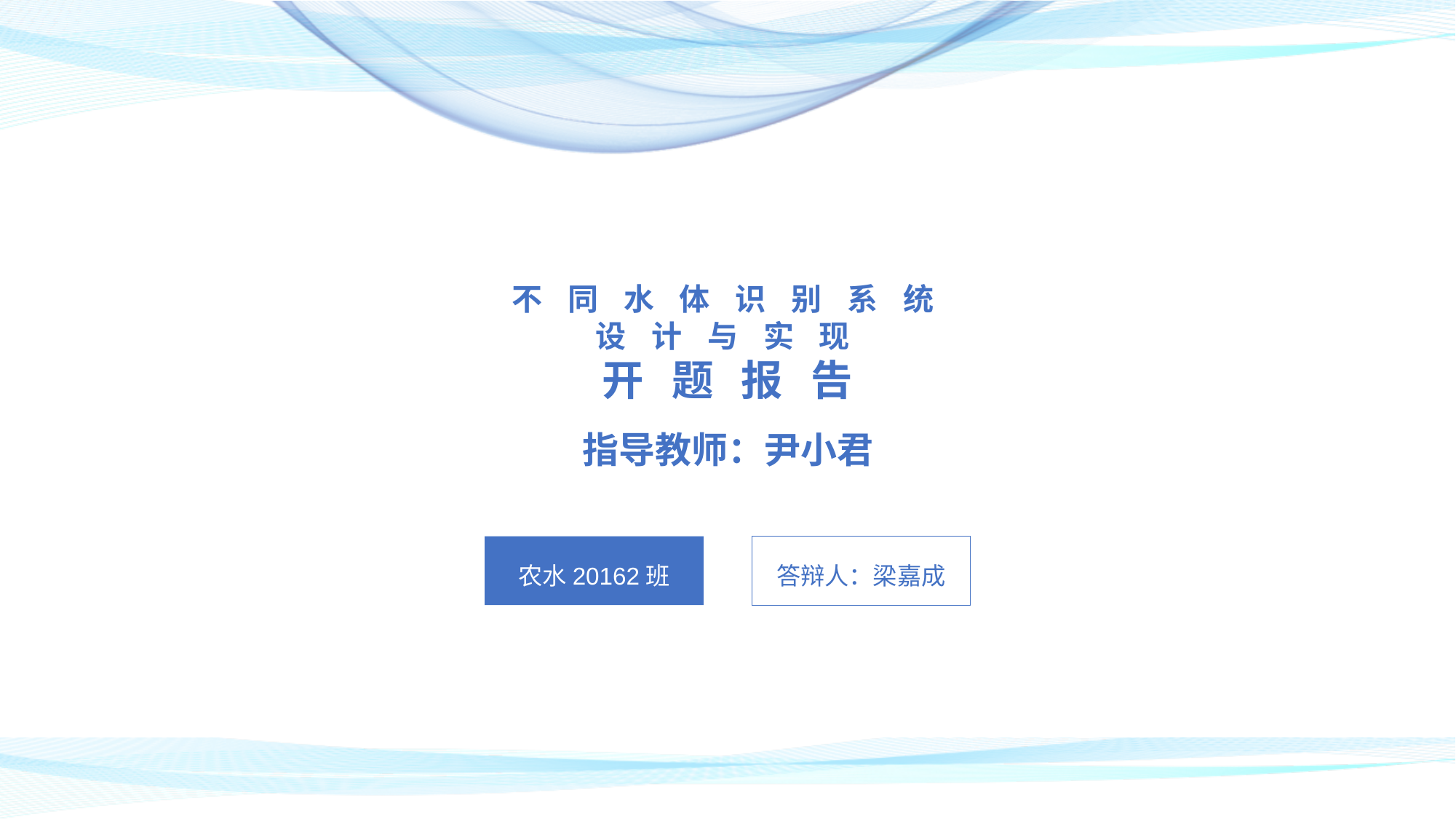

# 不 同 水 体 识 别 系 统 设 计 与 实 现 开 题 报 告
指导教师：尹小君
农水20162班
答辩人：梁嘉成